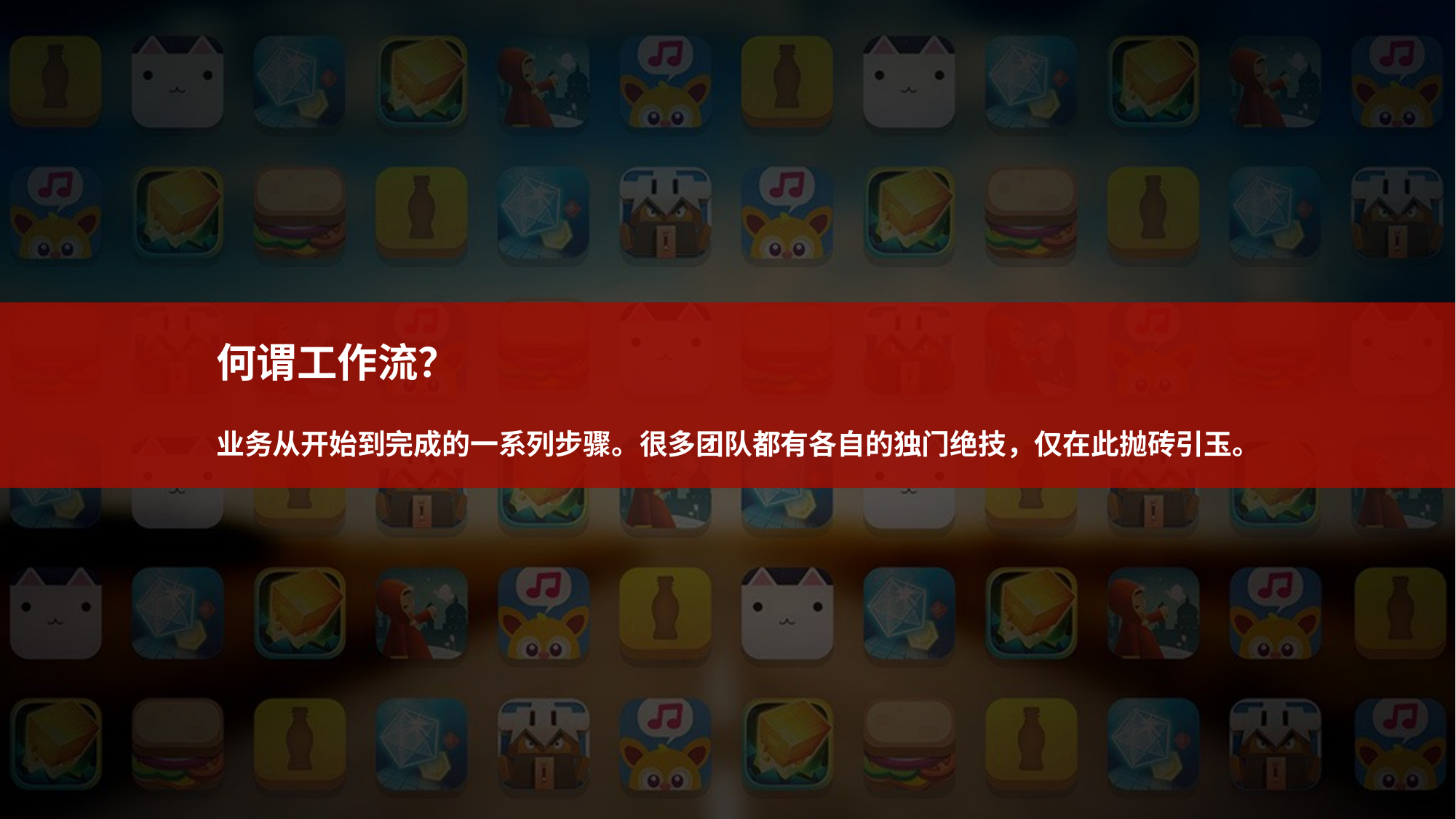

何谓工作流？

业务从开始到完成的一系列步骤。很多团队都有各自的独门绝技，仅在此抛砖引玉。